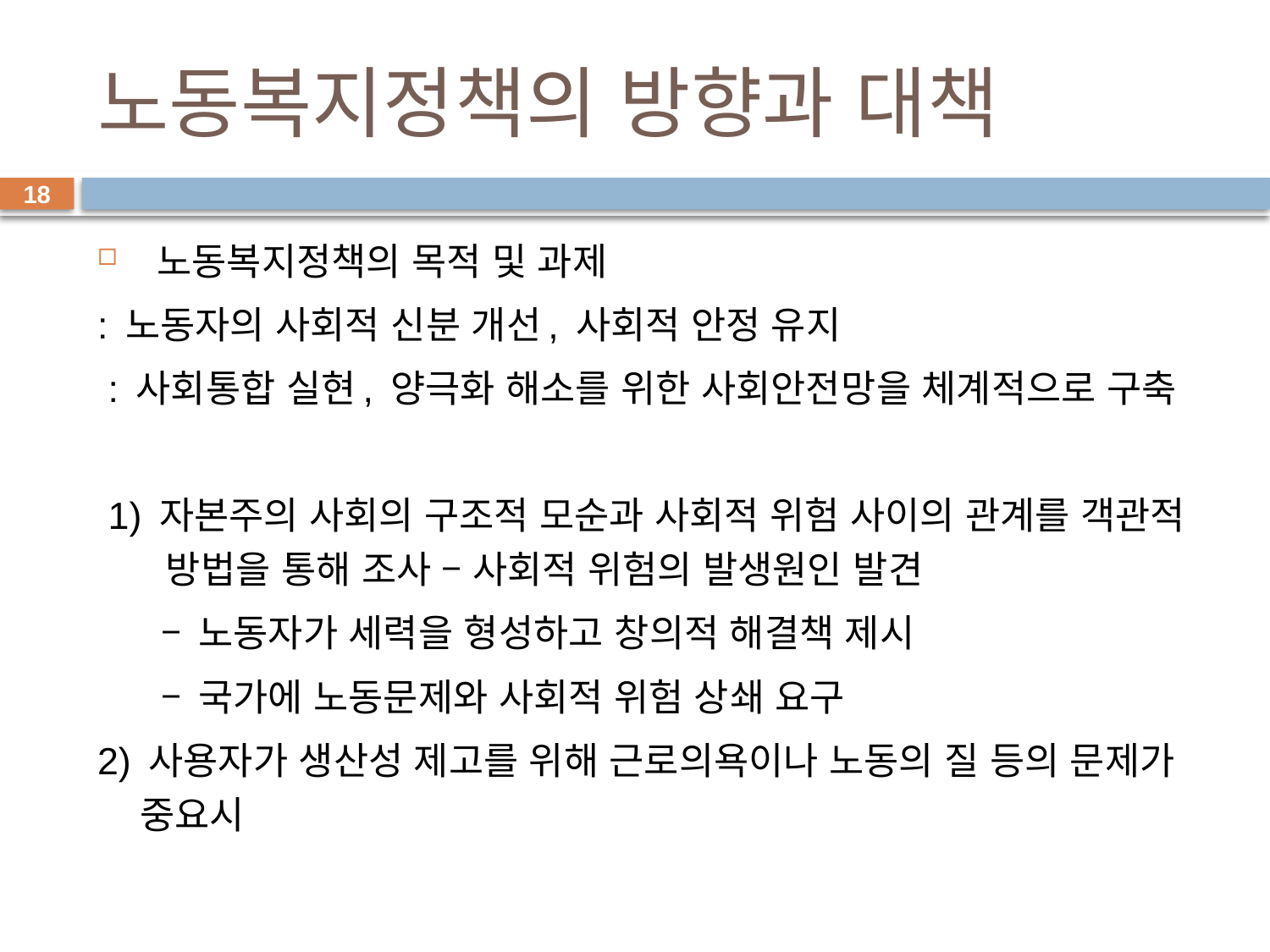

# 노동복지정책의 방향과 대책
18
 노동복지정책의 목적 및 과제
: 노동자의 사회적 신분 개선, 사회적 안정 유지
 : 사회통합 실현, 양극화 해소를 위한 사회안전망을 체계적으로 구축

 1) 자본주의 사회의 구조적 모순과 사회적 위험 사이의 관계를 객관적 방법을 통해 조사 – 사회적 위험의 발생원인 발견
      – 노동자가 세력을 형성하고 창의적 해결책 제시
      – 국가에 노동문제와 사회적 위험 상쇄 요구
2) 사용자가 생산성 제고를 위해 근로의욕이나 노동의 질 등의 문제가 중요시